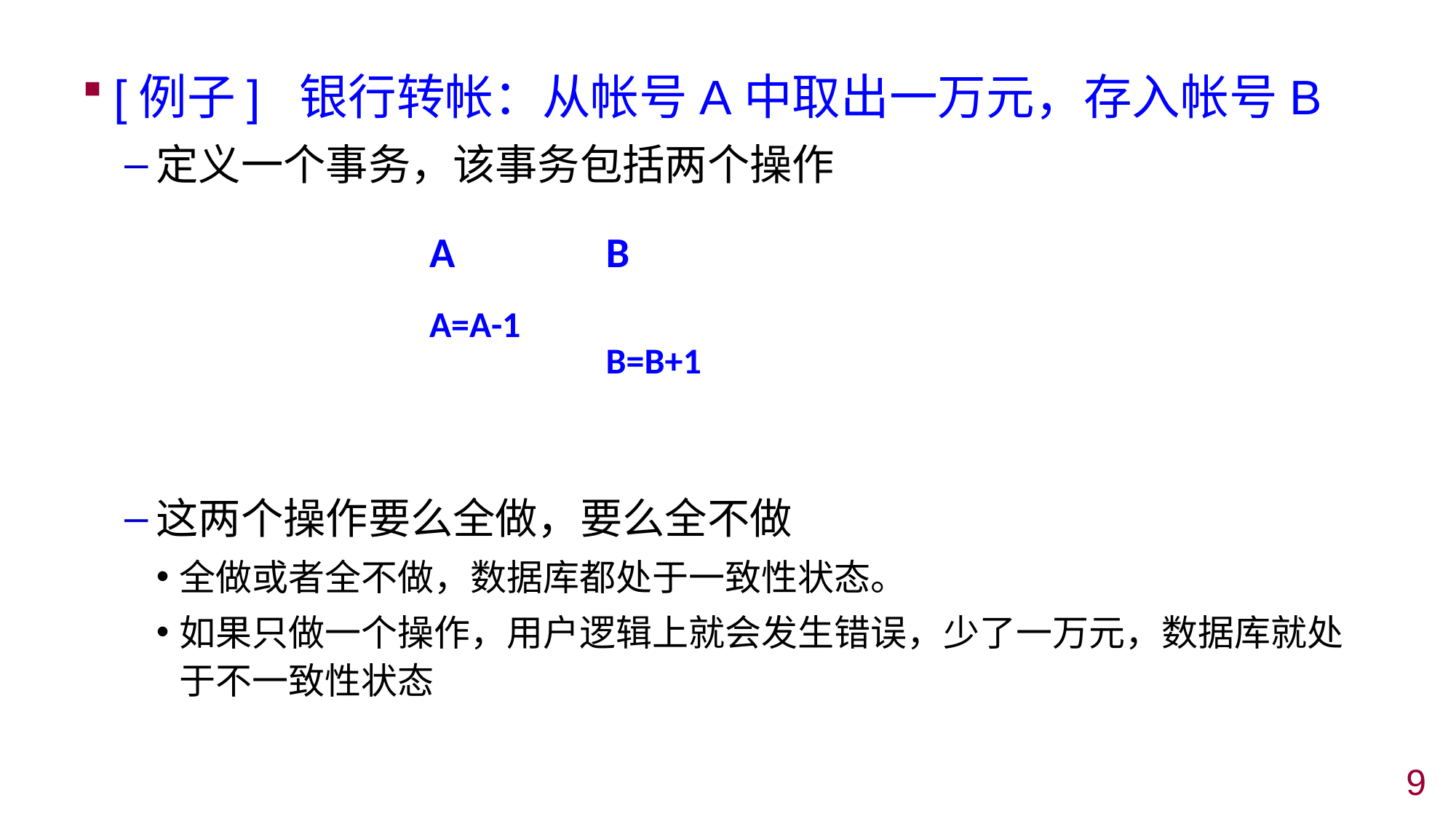

[例子]  银行转帐：从帐号A中取出一万元，存入帐号B
定义一个事务，该事务包括两个操作

这两个操作要么全做，要么全不做
全做或者全不做，数据库都处于一致性状态。
如果只做一个操作，用户逻辑上就会发生错误，少了一万元，数据库就处于不一致性状态
| A | B |
| --- | --- |
| A=A-1 | B=B+1 |
9